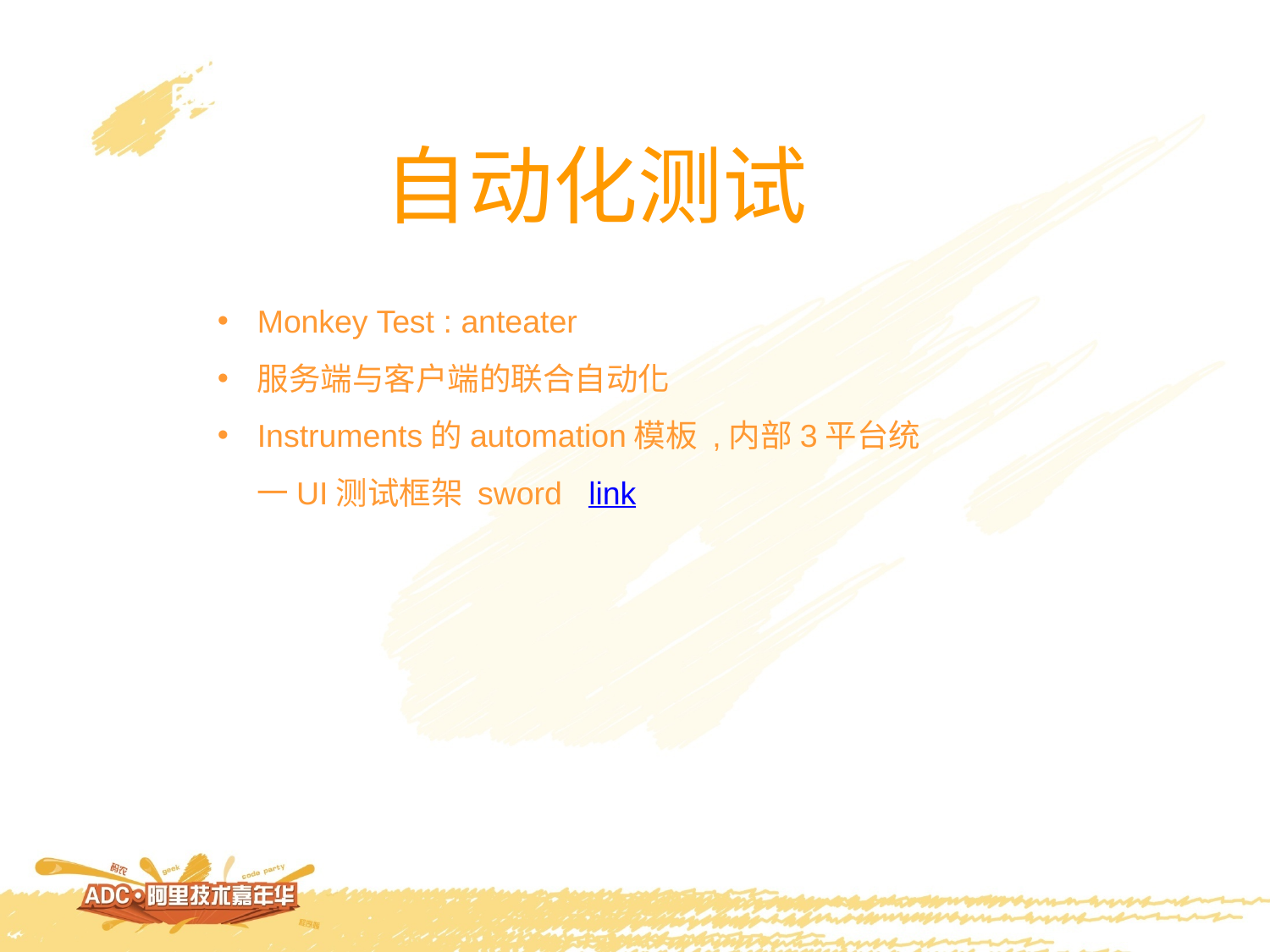

自动化测试
Monkey Test : anteater
服务端与客户端的联合自动化
Instruments的automation模板 ,内部3平台统一UI测试框架 sword   link